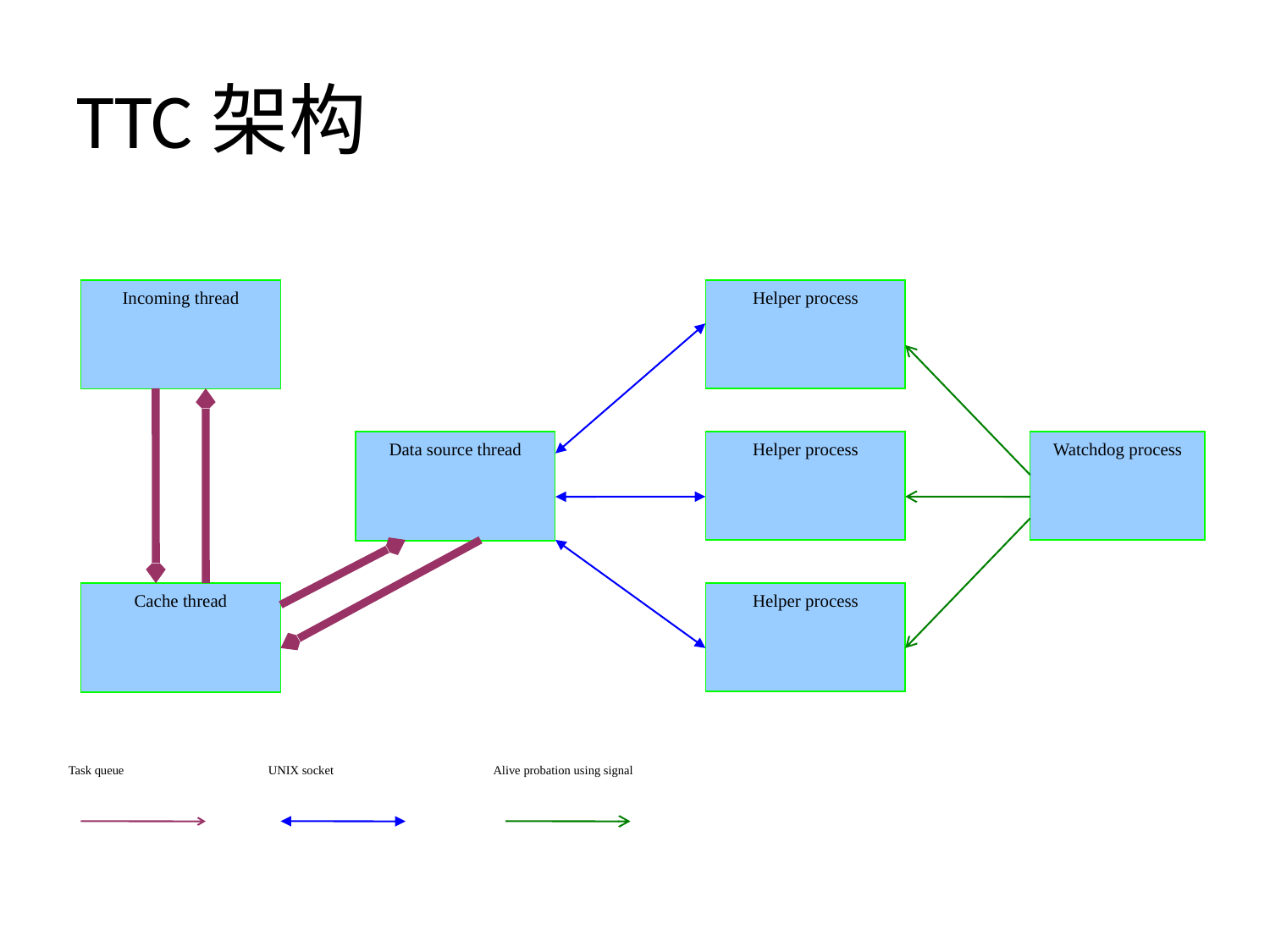

# TTC架构

Helper process
Incoming thread

Data source thread
Helper process
Watchdog process

Cache thread
Helper process
Task queue
UNIX socket
Alive probation using signal